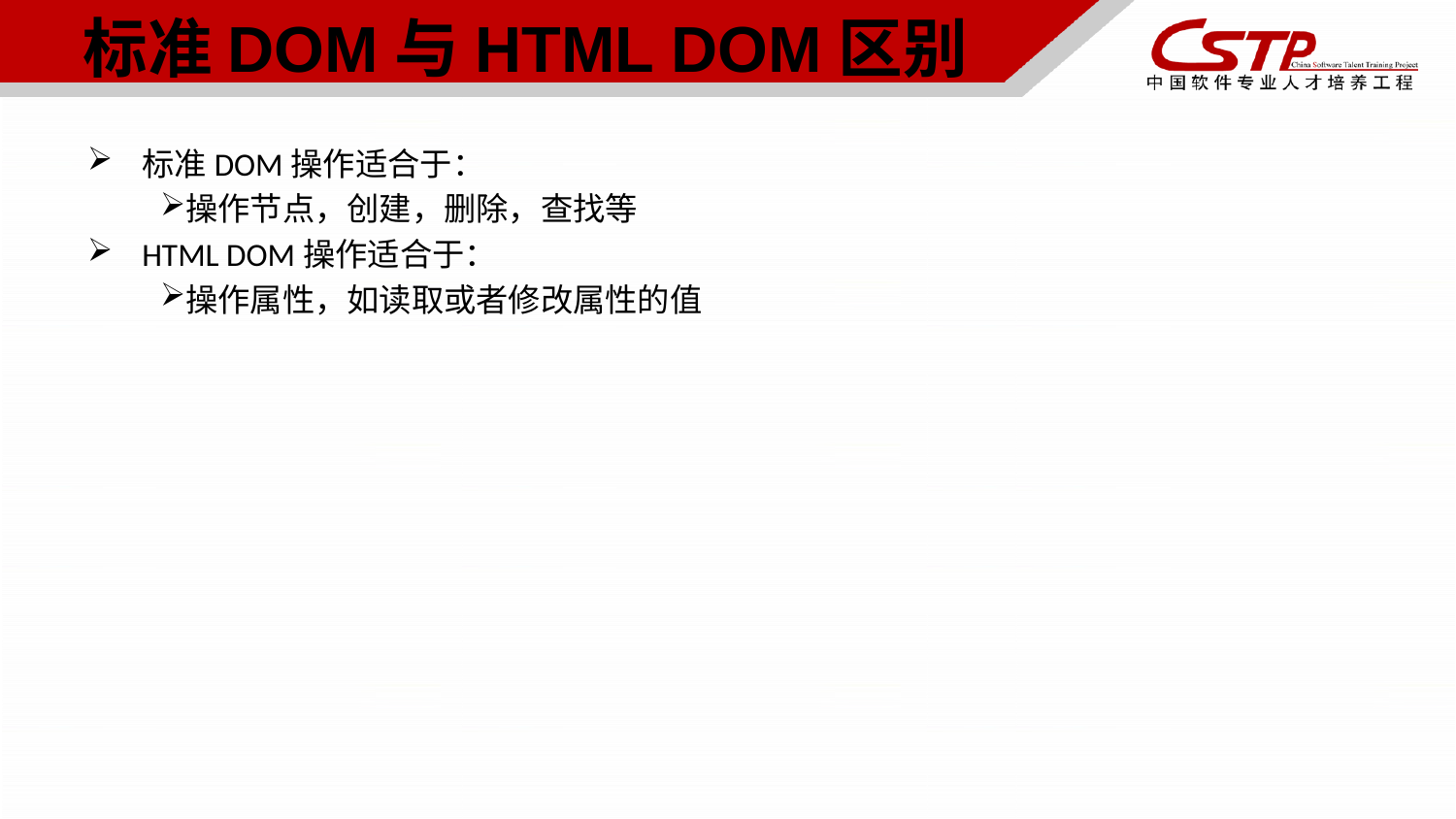

# 标准DOM与HTML DOM区别
标准DOM操作适合于：
操作节点，创建，删除，查找等
HTML DOM操作适合于：
操作属性，如读取或者修改属性的值